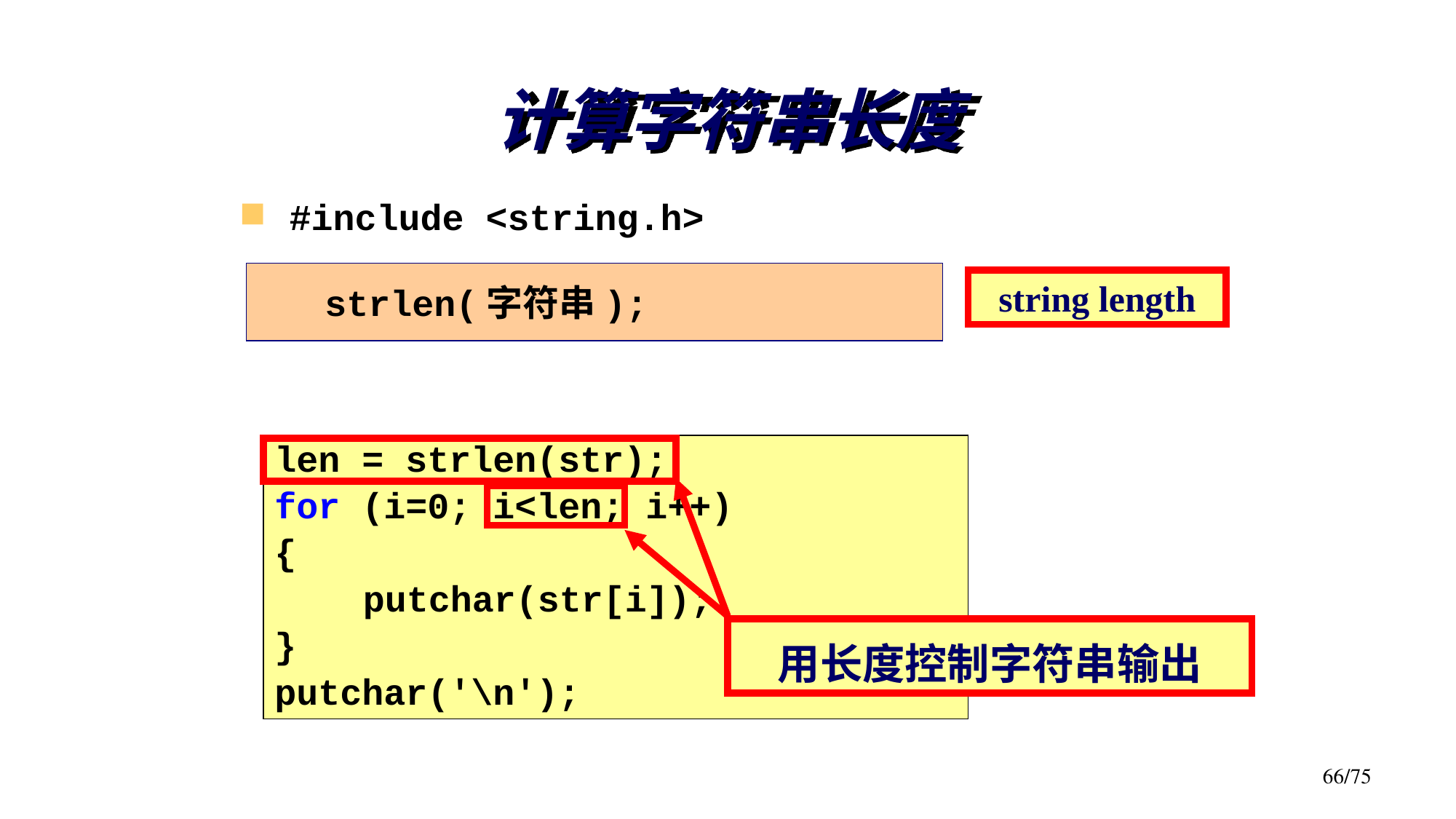

# 计算字符串长度
#include <string.h>
strlen(字符串);
string length
len = strlen(str);
for (i=0; i<len; i++)
{
	  putchar(str[i]);
}
putchar('\n');

用长度控制字符串输出